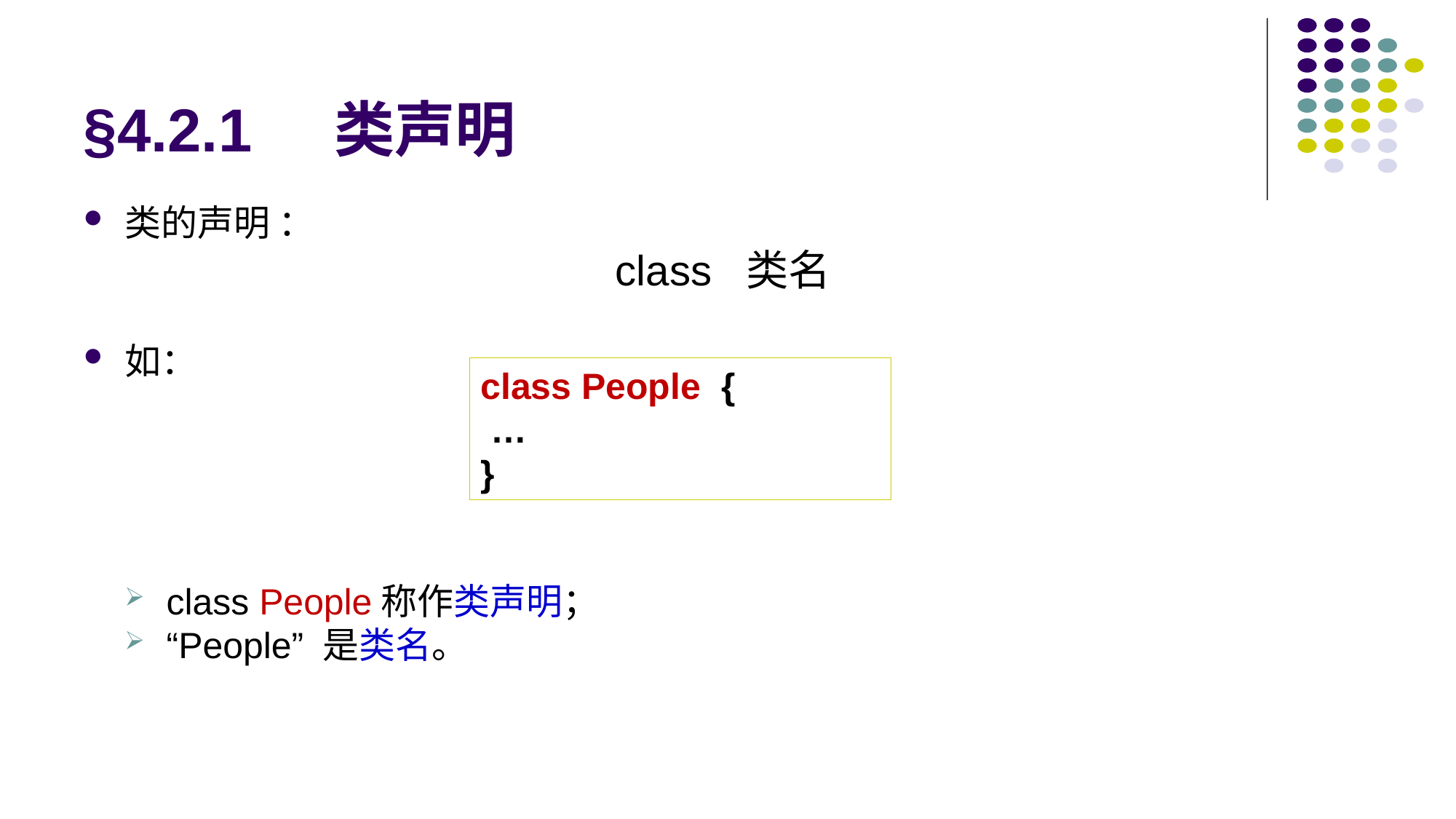

# §4.2.1    类声明
类的声明 ：
class  类名

如：

class People称作类声明；
“People” 是类名。

class People  {
 …
}
11